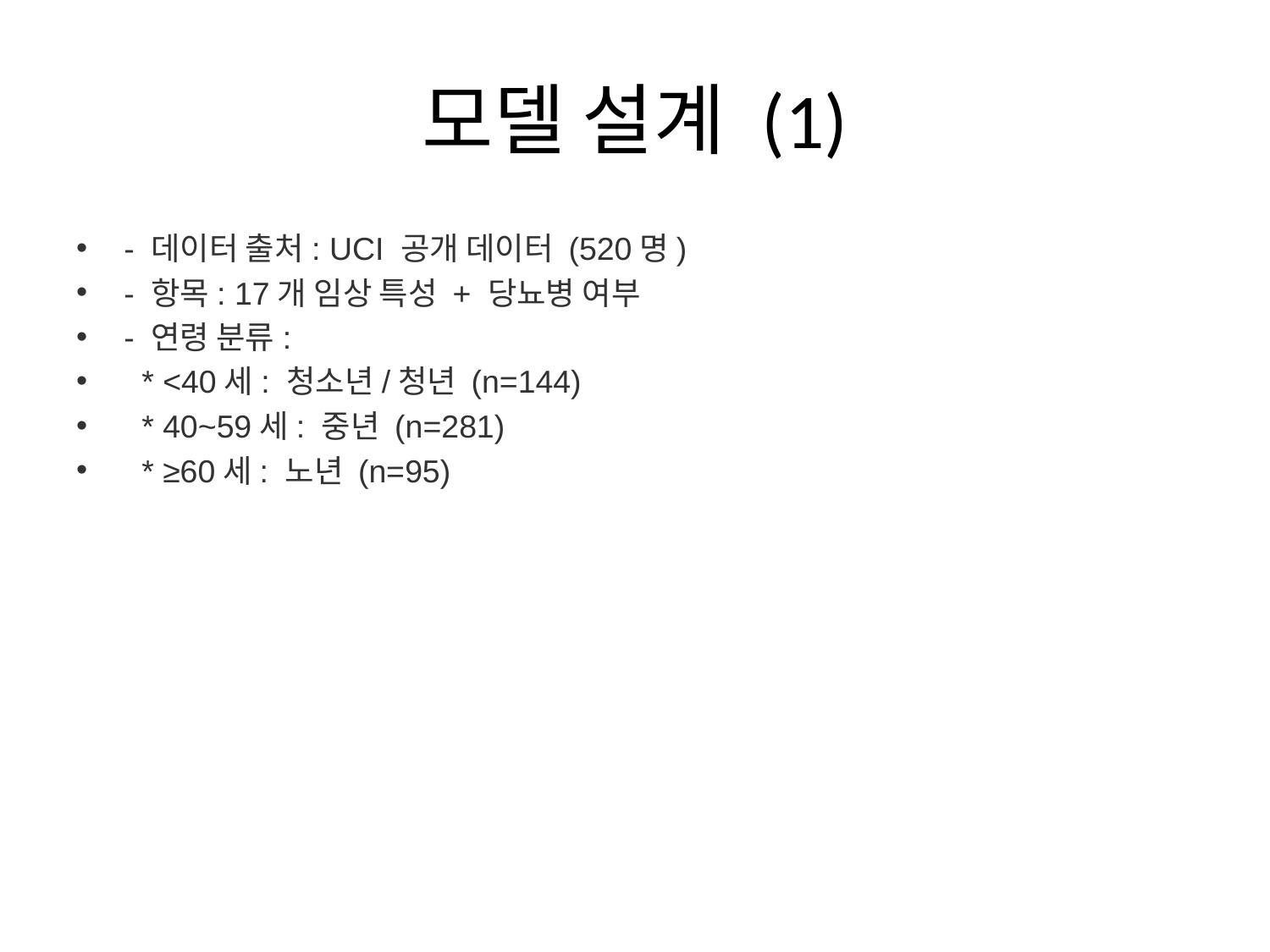

# 모델 설계 (1)
- 데이터 출처: UCI 공개 데이터 (520명)
- 항목: 17개 임상 특성 + 당뇨병 여부
- 연령 분류:
  * <40세: 청소년/청년 (n=144)
  * 40~59세: 중년 (n=281)
  * ≥60세: 노년 (n=95)